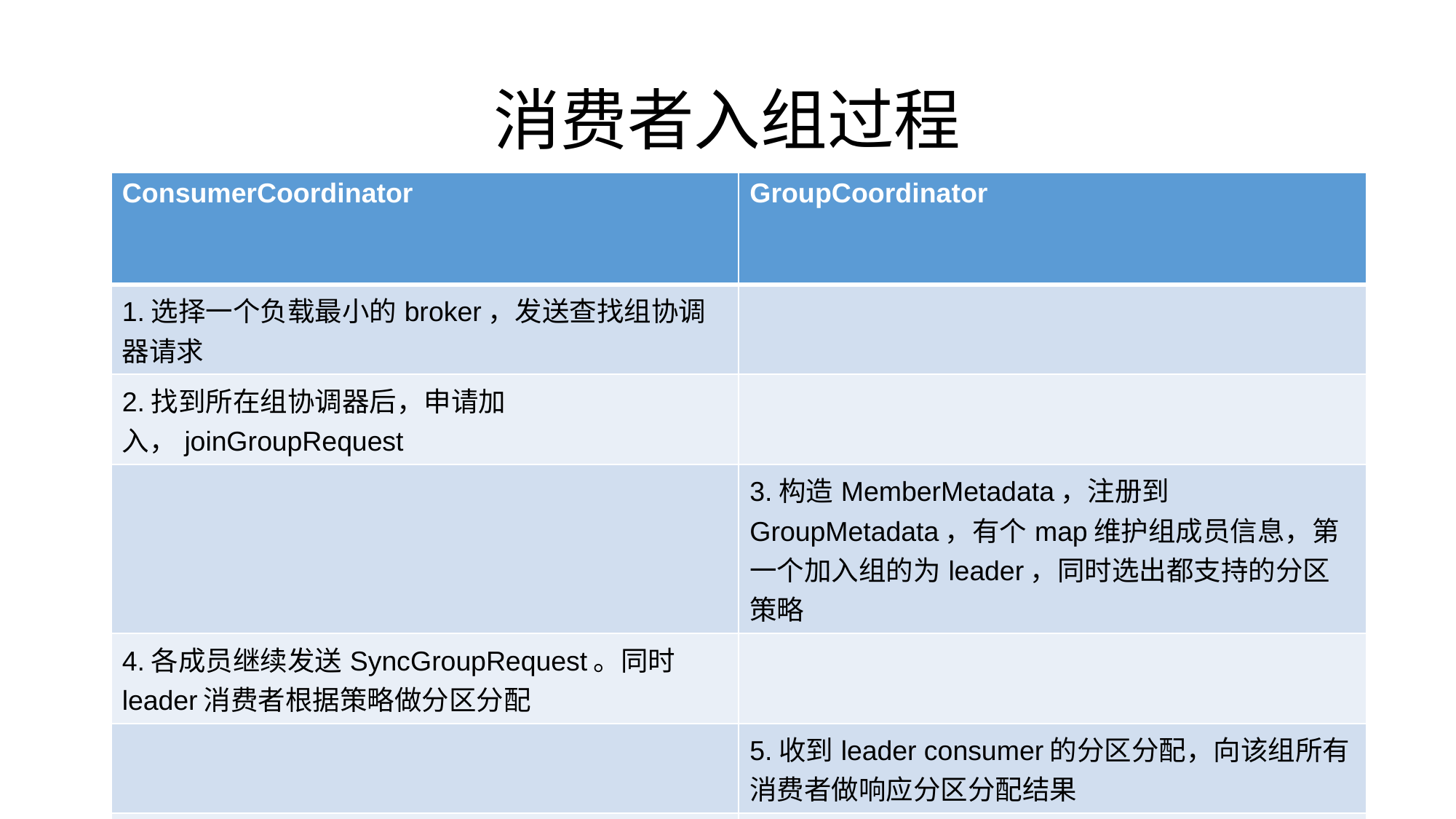

# 消费者入组过程
| ConsumerCoordinator | GroupCoordinator |
| --- | --- |
| 1.选择一个负载最小的broker，发送查找组协调器请求 |  |
| 2.找到所在组协调器后，申请加入，joinGroupRequest |  |
|  | 3.构造MemberMetadata，注册到GroupMetadata，有个map维护组成员信息，第一个加入组的为leader，同时选出都支持的分区策略 |
| 4.各成员继续发送SyncGroupRequest。同时leader消费者根据策略做分区分配 |  |
|  | 5.收到leader consumer的分区分配，向该组所有消费者做响应分区分配结果 |
|  | 6.将分区与消费者对应关系写入Kafka内部主题(\_\_consumer\_offsets) |